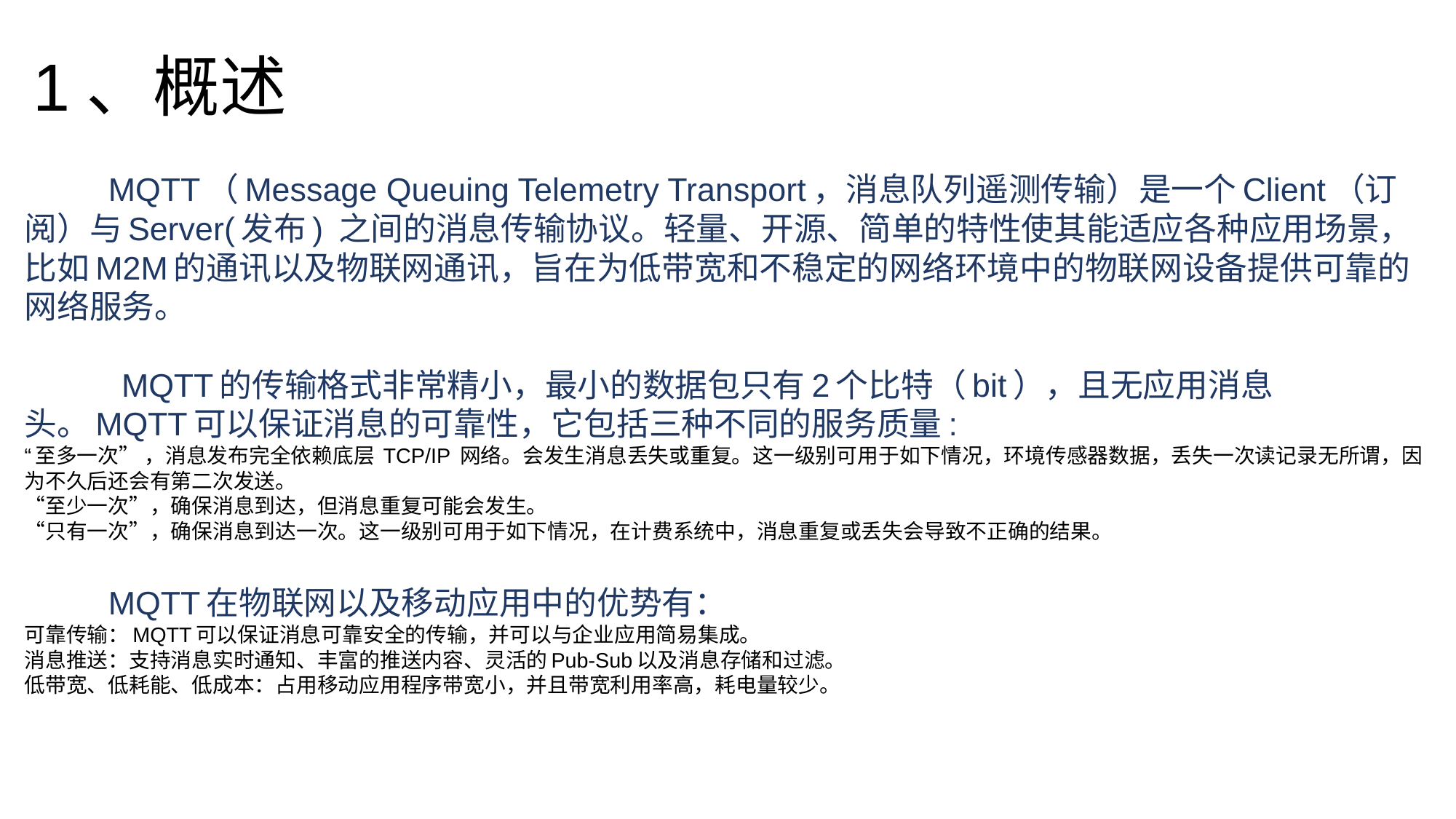

1、概述
# MQTT（Message Queuing Telemetry Transport，消息队列遥测传输）是一个Client（订阅）与Server(发布) 之间的消息传输协议。轻量、开源、简单的特性使其能适应各种应用场景，比如M2M的通讯以及物联网通讯，旨在为低带宽和不稳定的网络环境中的物联网设备提供可靠的网络服务。 MQTT的传输格式非常精小，最小的数据包只有2个比特（bit），且无应用消息头。MQTT可以保证消息的可靠性，它包括三种不同的服务质量: “至多一次” ，消息发布完全依赖底层 TCP/IP 网络。会发生消息丢失或重复。这一级别可用于如下情况，环境传感器数据，丢失一次读记录无所谓，因为不久后还会有第二次发送。 “至少一次”，确保消息到达，但消息重复可能会发生。 “只有一次”，确保消息到达一次。这一级别可用于如下情况，在计费系统中，消息重复或丢失会导致不正确的结果。 MQTT在物联网以及移动应用中的优势有： 可靠传输：MQTT可以保证消息可靠安全的传输，并可以与企业应用简易集成。 消息推送：支持消息实时通知、丰富的推送内容、灵活的Pub-Sub以及消息存储和过滤。 低带宽、低耗能、低成本：占用移动应用程序带宽小，并且带宽利用率高，耗电量较少。